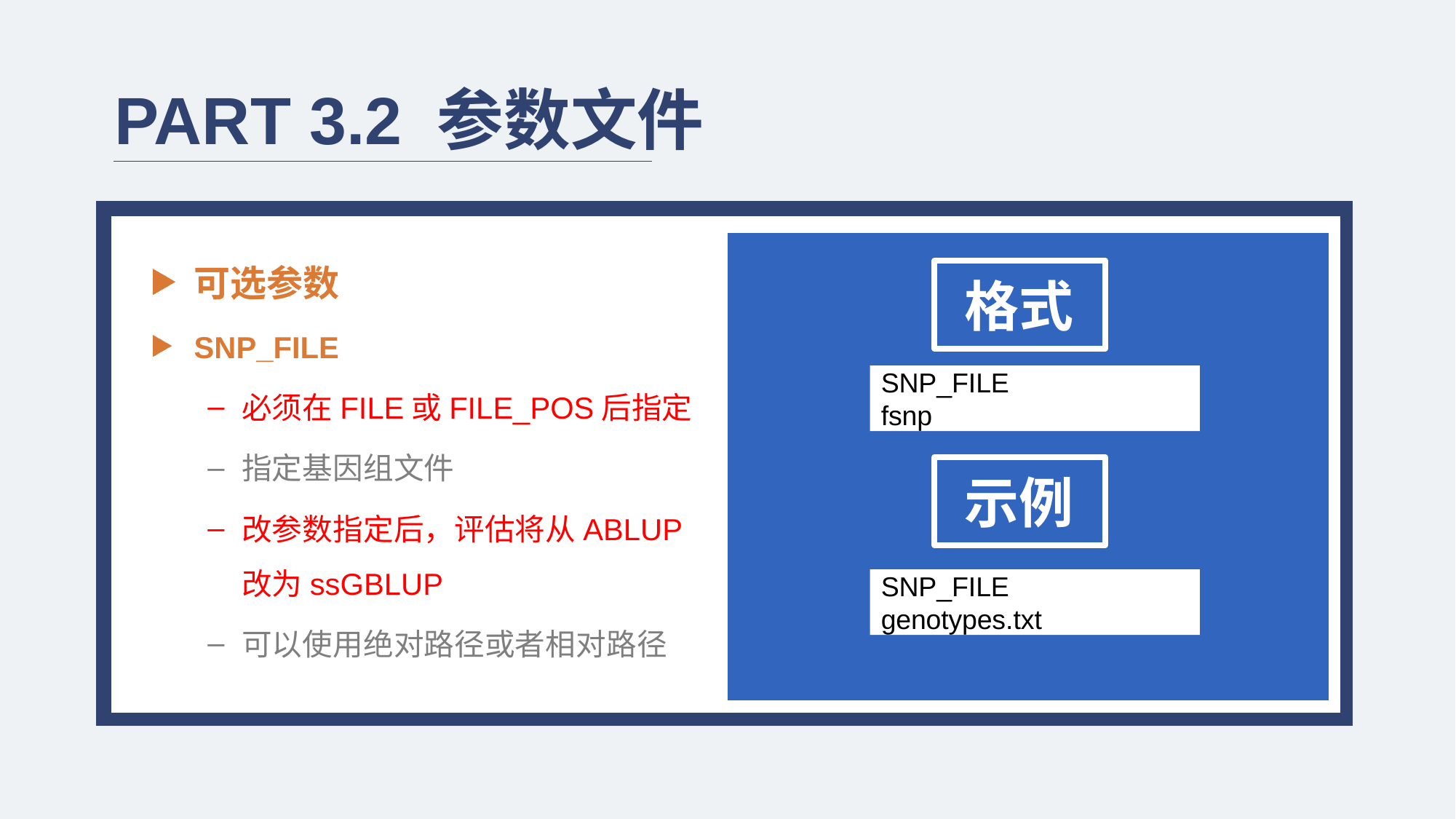

PART 3.2 参数文件

可选参数
SNP_FILE
必须在FILE或FILE_POS后指定
指定基因组文件
改参数指定后，评估将从ABLUP改为ssGBLUP
可以使用绝对路径或者相对路径

格式
SNP_FILE
fsnp

示例
SNP_FILE
genotypes.txt